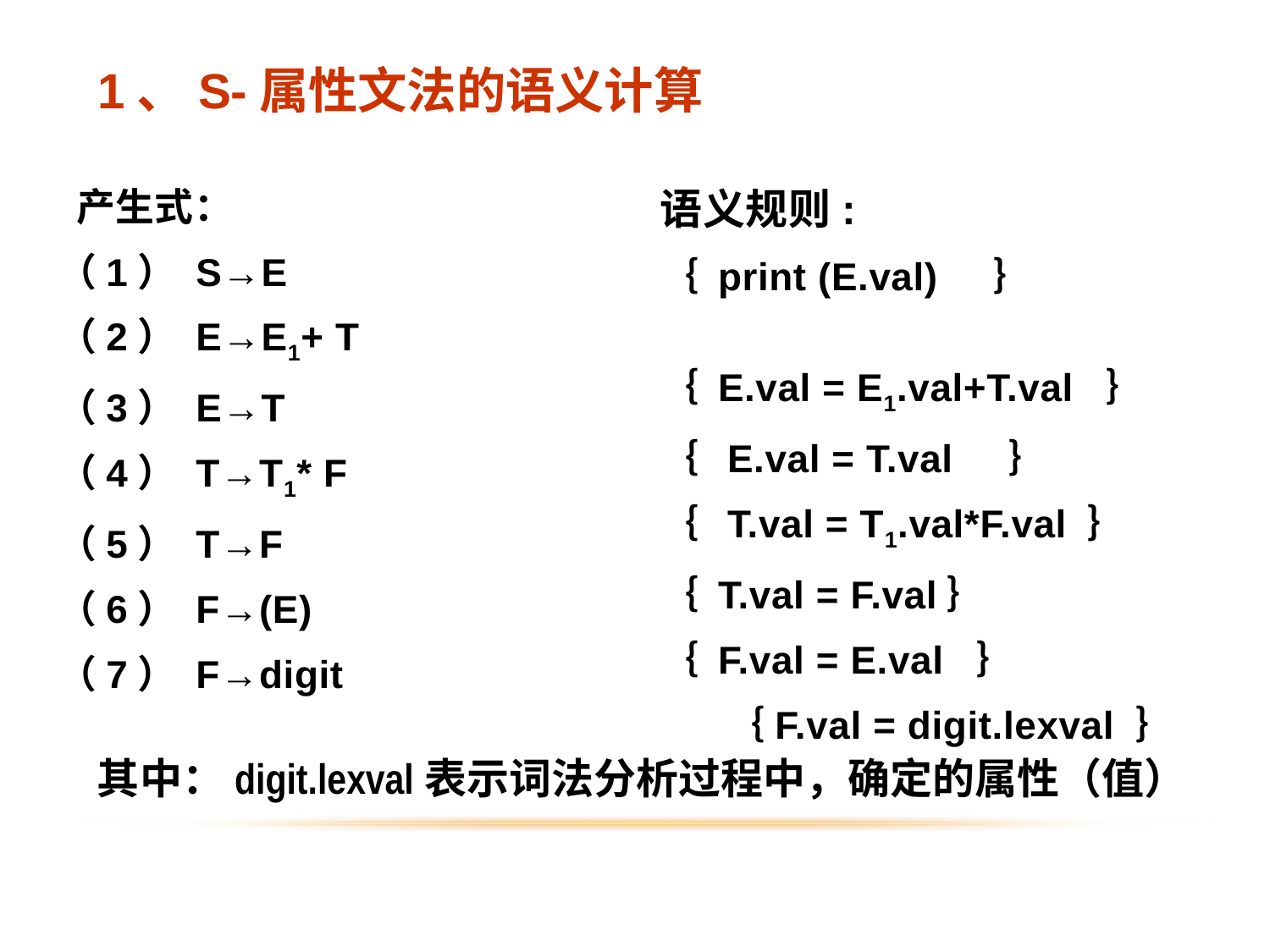

1、S-属性文法的语义计算
 产生式：
（1） S→E
（2） E→E1+ T
（3） E→T
（4） T→T1* F
（5） T→F
（6） F→(E)
（7） F→digit

语义规则:
｛ print (E.val)    ｝
｛ E.val = E1.val+T.val  ｝
｛  E.val = T.val    ｝
｛  T.val = T1.val*F.val ｝
｛ T.val = F.val｝
｛ F.val = E.val  ｝
	 ｛F.val = digit.lexval ｝

其中：digit.lexval表示词法分析过程中，确定的属性（值）